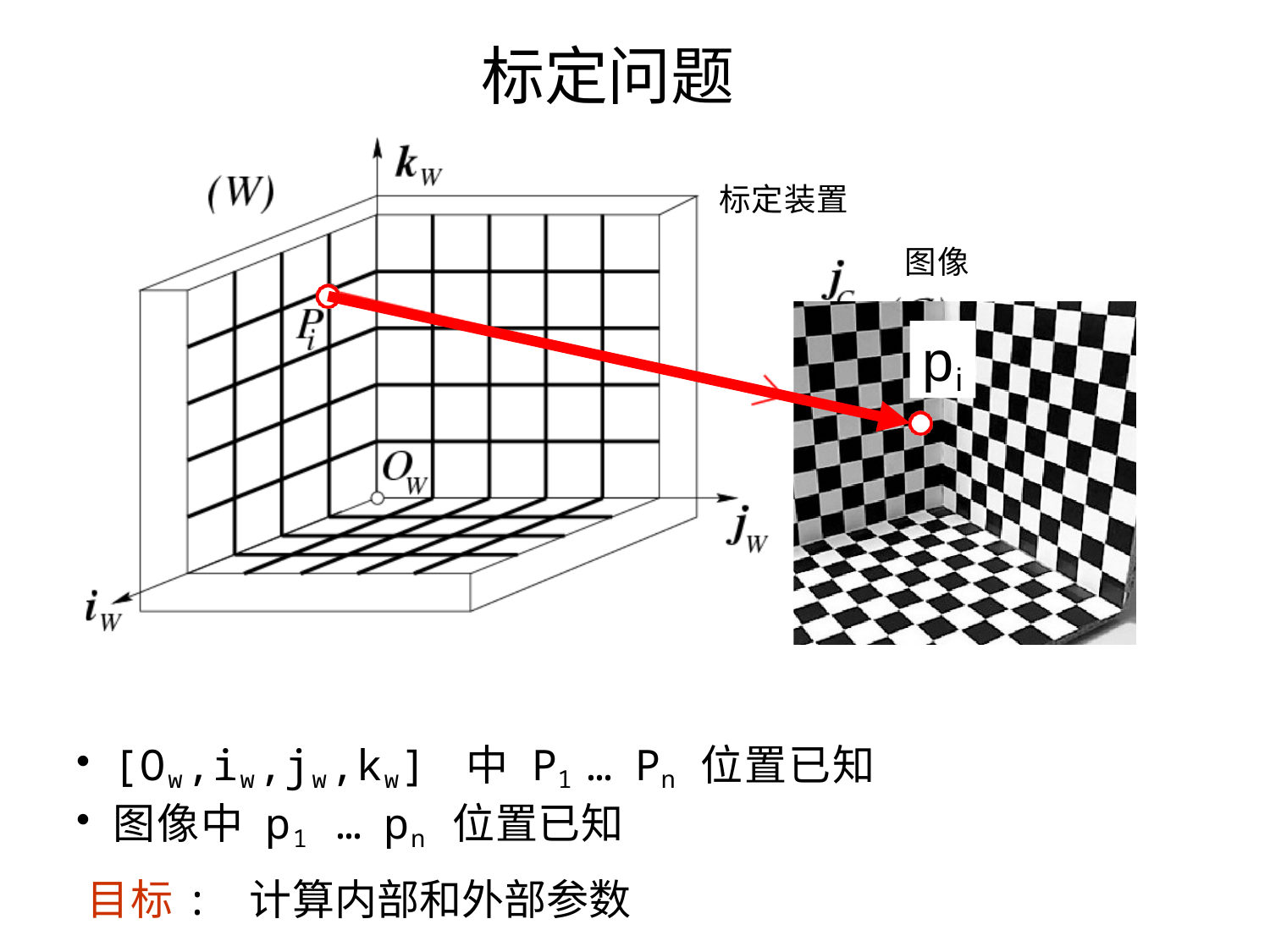

# 标定问题

标定装置
图像

jC
pi

[Ow,iw,jw,kw] 中 P1 … Pn 位置已知
图像中 p1 … pn 位置已知
目标: 计算内部和外部参数